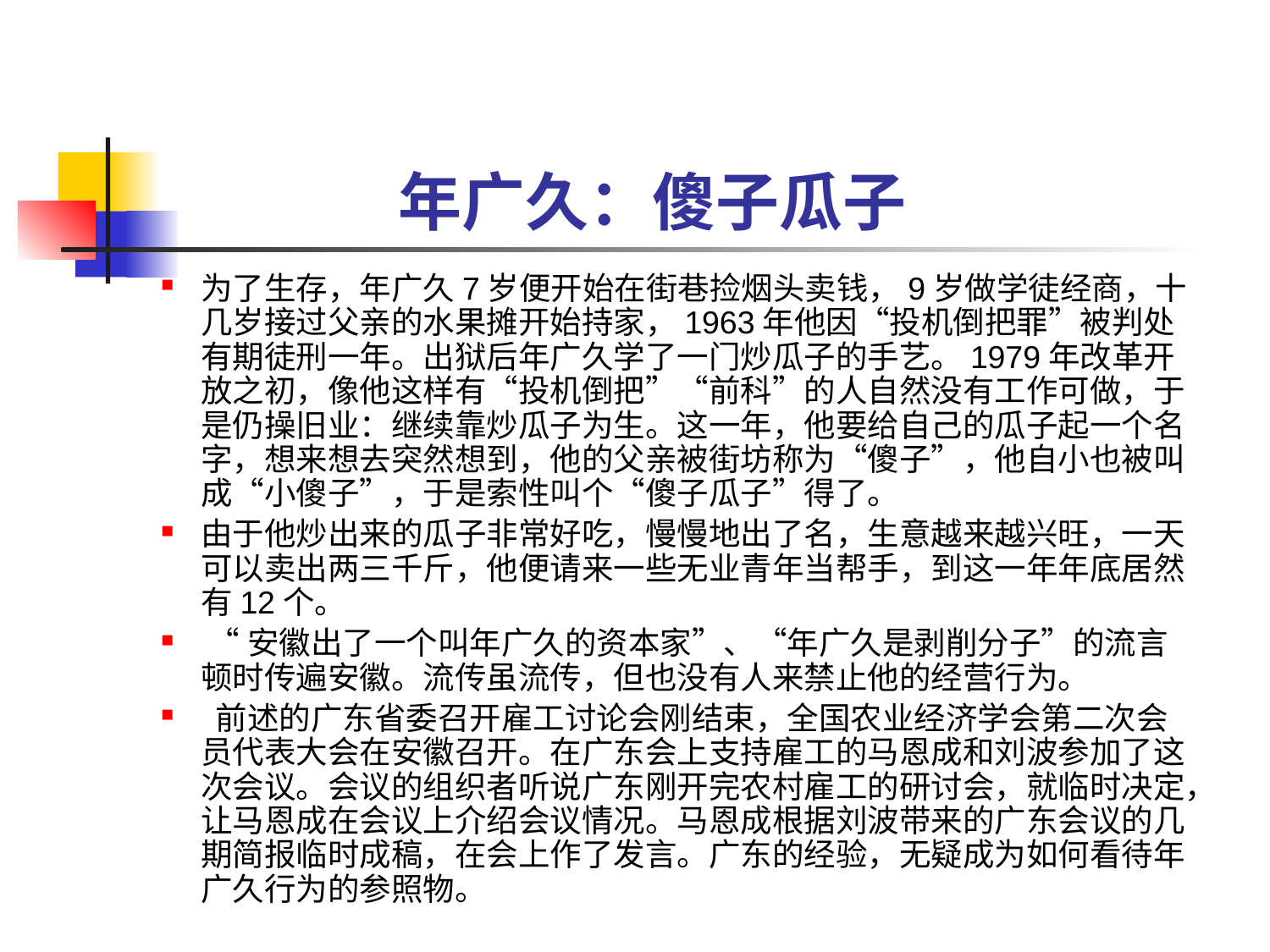

# 年广久：傻子瓜子
为了生存，年广久7岁便开始在街巷捡烟头卖钱，9岁做学徒经商，十几岁接过父亲的水果摊开始持家，1963年他因“投机倒把罪”被判处有期徒刑一年。出狱后年广久学了一门炒瓜子的手艺。1979年改革开放之初，像他这样有“投机倒把”“前科”的人自然没有工作可做，于是仍操旧业：继续靠炒瓜子为生。这一年，他要给自己的瓜子起一个名字，想来想去突然想到，他的父亲被街坊称为“傻子”，他自小也被叫成“小傻子”，于是索性叫个“傻子瓜子”得了。
由于他炒出来的瓜子非常好吃，慢慢地出了名，生意越来越兴旺，一天可以卖出两三千斤，他便请来一些无业青年当帮手，到这一年年底居然有12个。
 “安徽出了一个叫年广久的资本家”、“年广久是剥削分子”的流言顿时传遍安徽。流传虽流传，但也没有人来禁止他的经营行为。
 前述的广东省委召开雇工讨论会刚结束，全国农业经济学会第二次会员代表大会在安徽召开。在广东会上支持雇工的马恩成和刘波参加了这次会议。会议的组织者听说广东刚开完农村雇工的研讨会，就临时决定，让马恩成在会议上介绍会议情况。马恩成根据刘波带来的广东会议的几期简报临时成稿，在会上作了发言。广东的经验，无疑成为如何看待年广久行为的参照物。